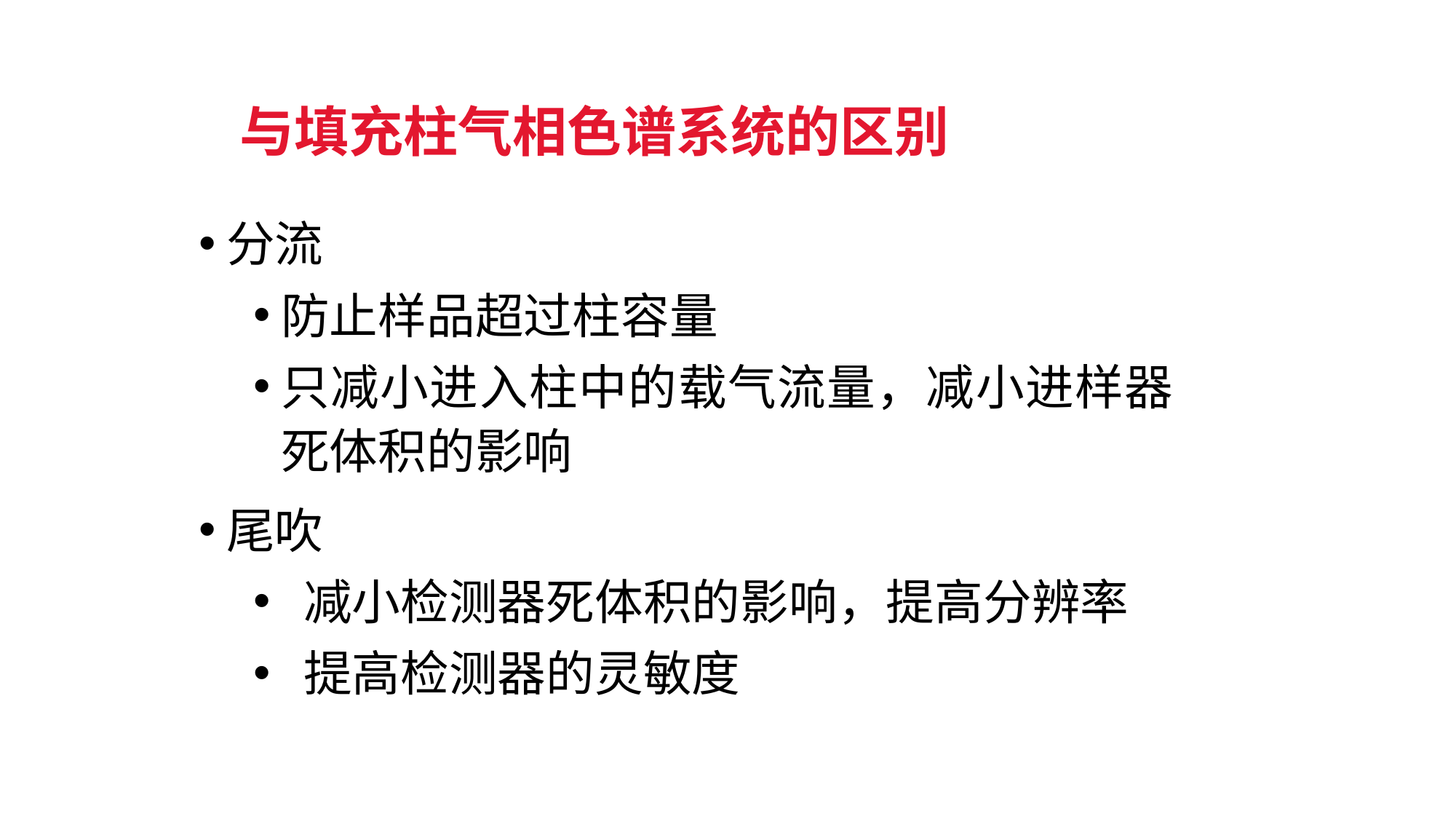

与填充柱气相色谱系统的区别
分流
防止样品超过柱容量
只减小进入柱中的载气流量，减小进样器死体积的影响
尾吹
 减小检测器死体积的影响，提高分辨率
 提高检测器的灵敏度